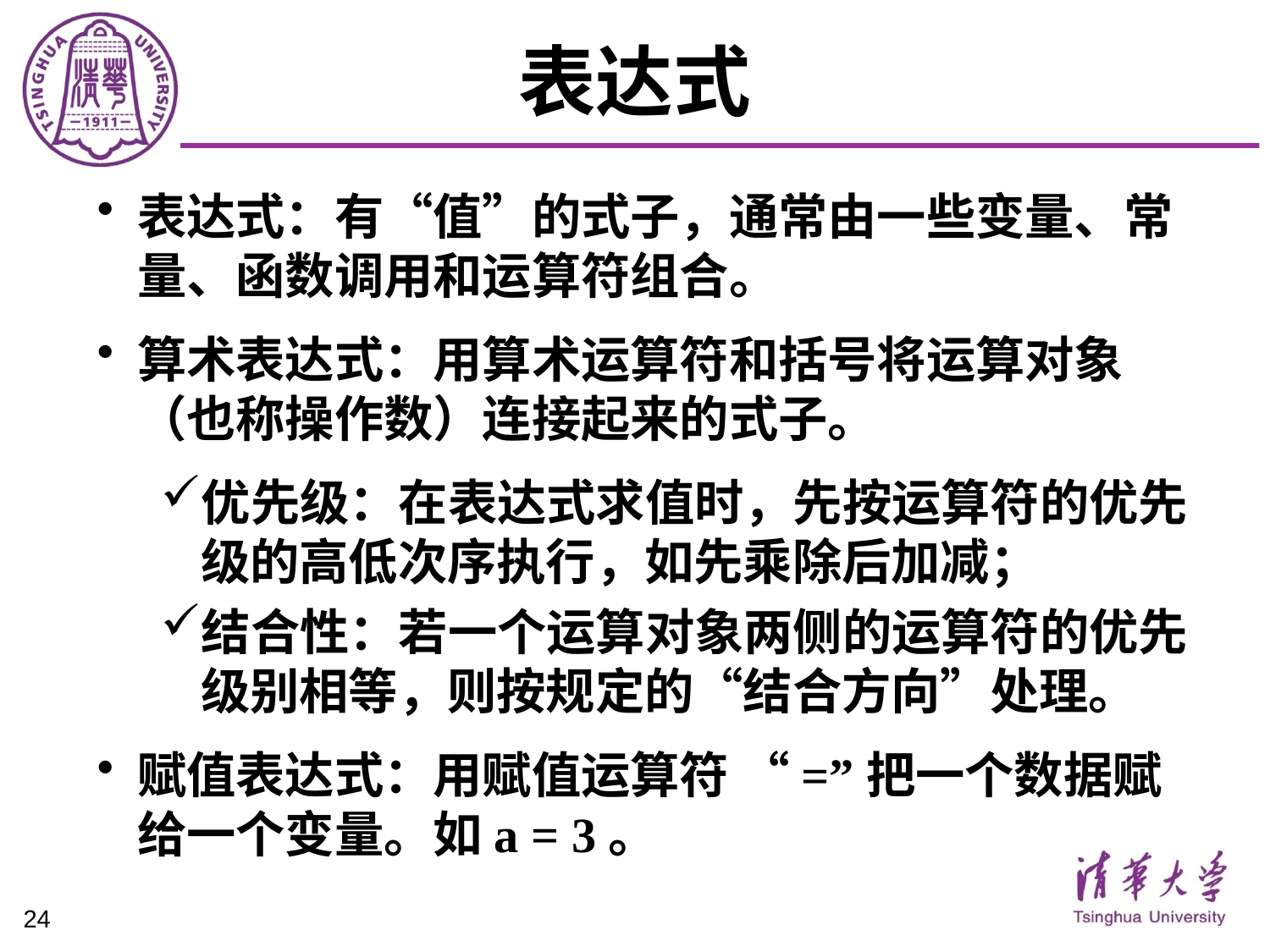

# 表达式
表达式：有“值”的式子，通常由一些变量、常量、函数调用和运算符组合。
算术表达式：用算术运算符和括号将运算对象（也称操作数）连接起来的式子。
优先级：在表达式求值时，先按运算符的优先级的高低次序执行，如先乘除后加减；
结合性：若一个运算对象两侧的运算符的优先级别相等，则按规定的“结合方向”处理。
赋值表达式：用赋值运算符 “=”把一个数据赋给一个变量。如a = 3。
24